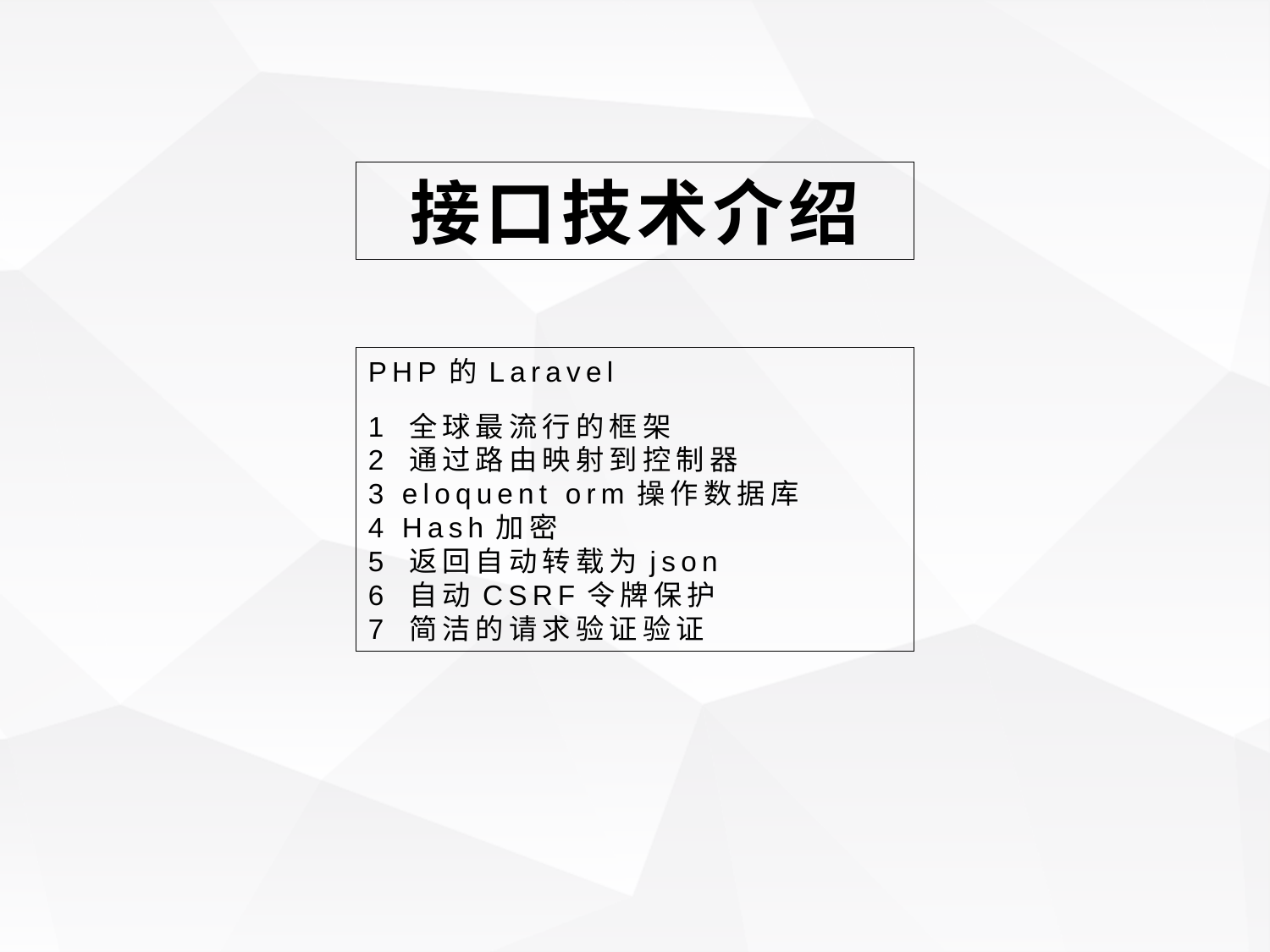

接口技术介绍
PHP的Laravel

1 全球最流行的框架
2 通过路由映射到控制器
3 eloquent orm操作数据库
4 Hash加密
5 返回自动转载为json
6 自动CSRF令牌保护
7 简洁的请求验证验证